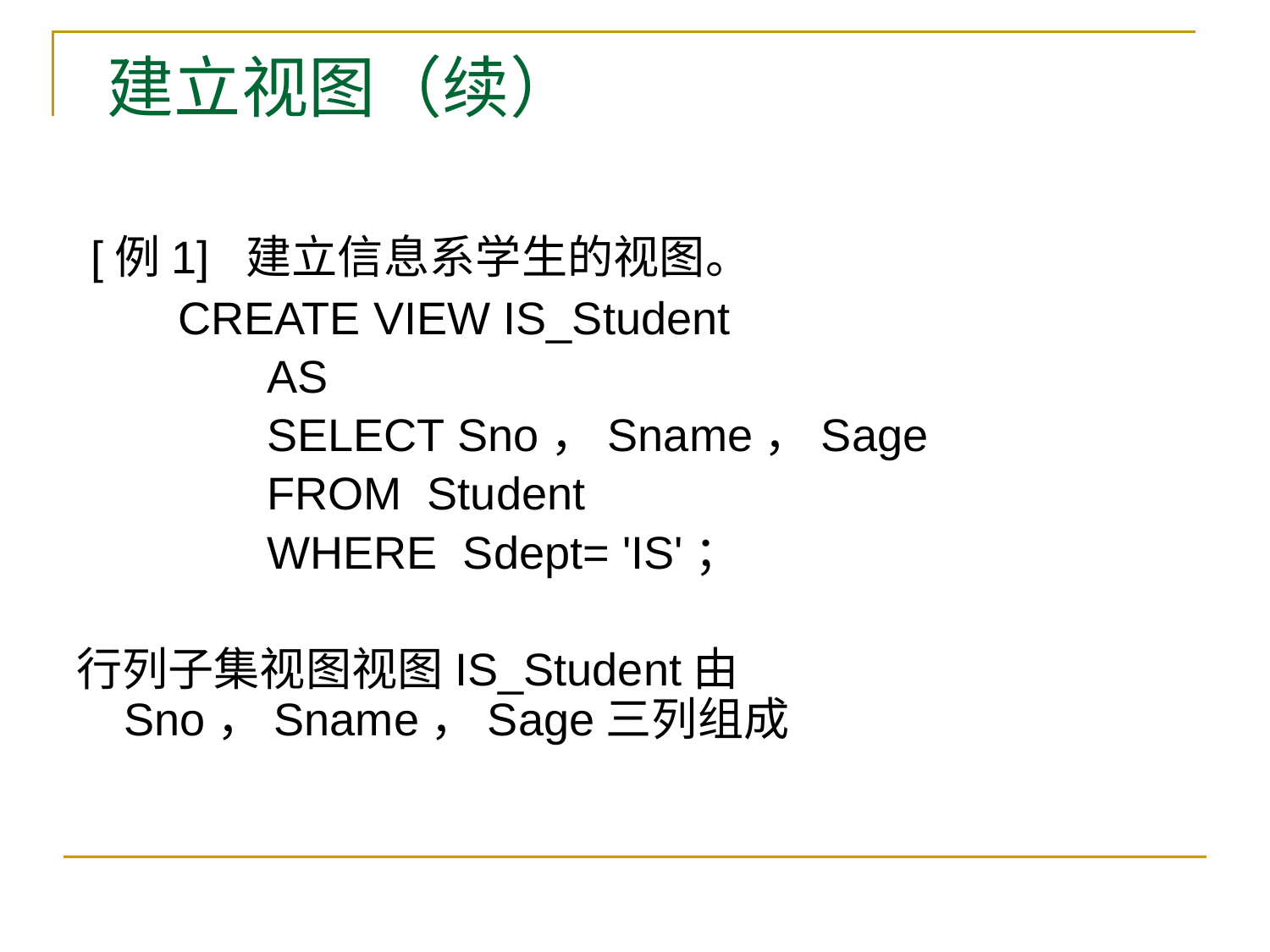

# 建立视图（续）
 [例1]  建立信息系学生的视图。
        CREATE VIEW IS_Student
               AS
               SELECT Sno，Sname，Sage
               FROM  Student
               WHERE  Sdept= 'IS'；

行列子集视图视图IS_Student由Sno，Sname，Sage三列组成